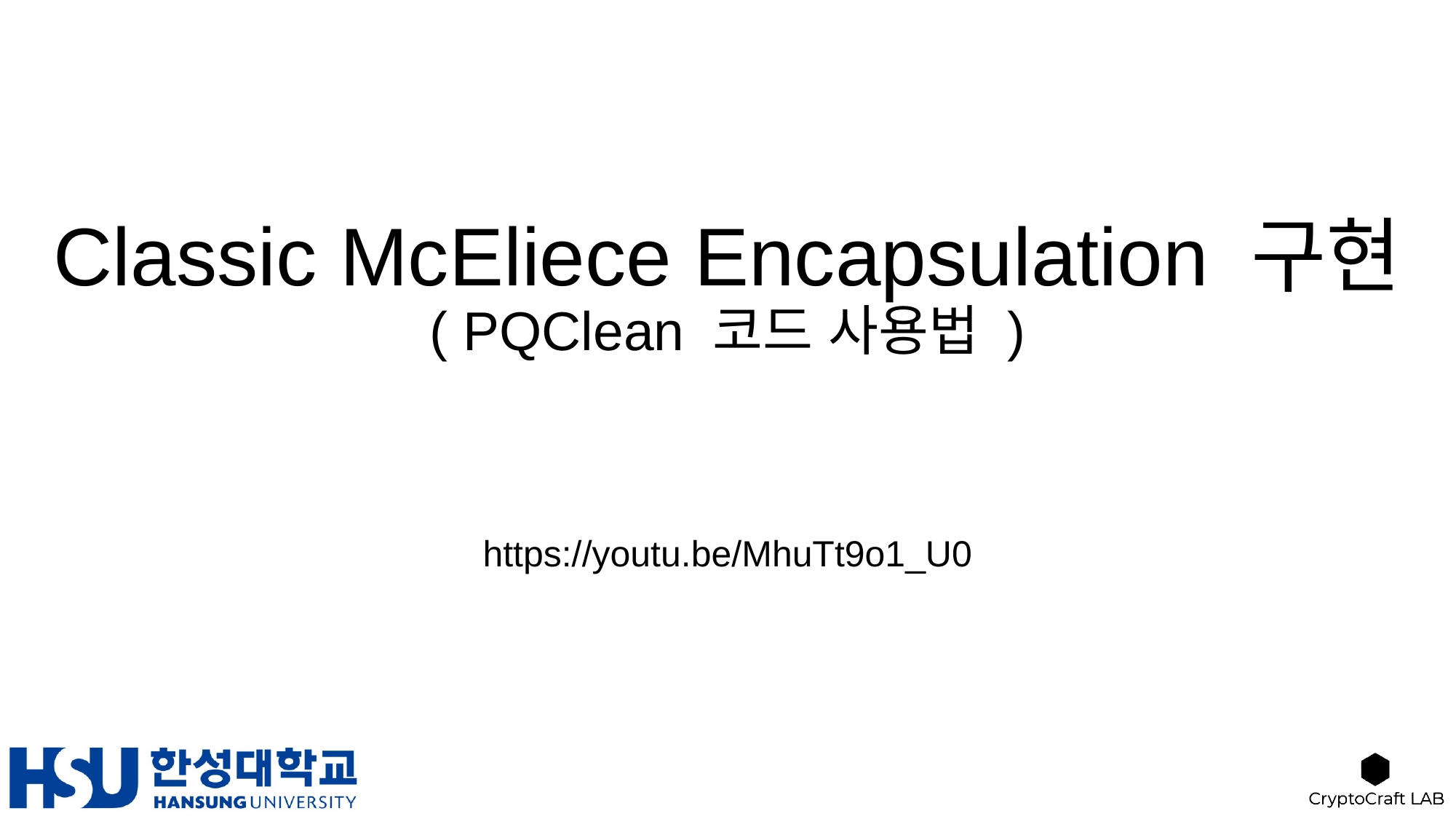

# Classic McEliece Encapsulation 구현 ( PQClean 코드 사용법 )
https://youtu.be/MhuTt9o1_U0